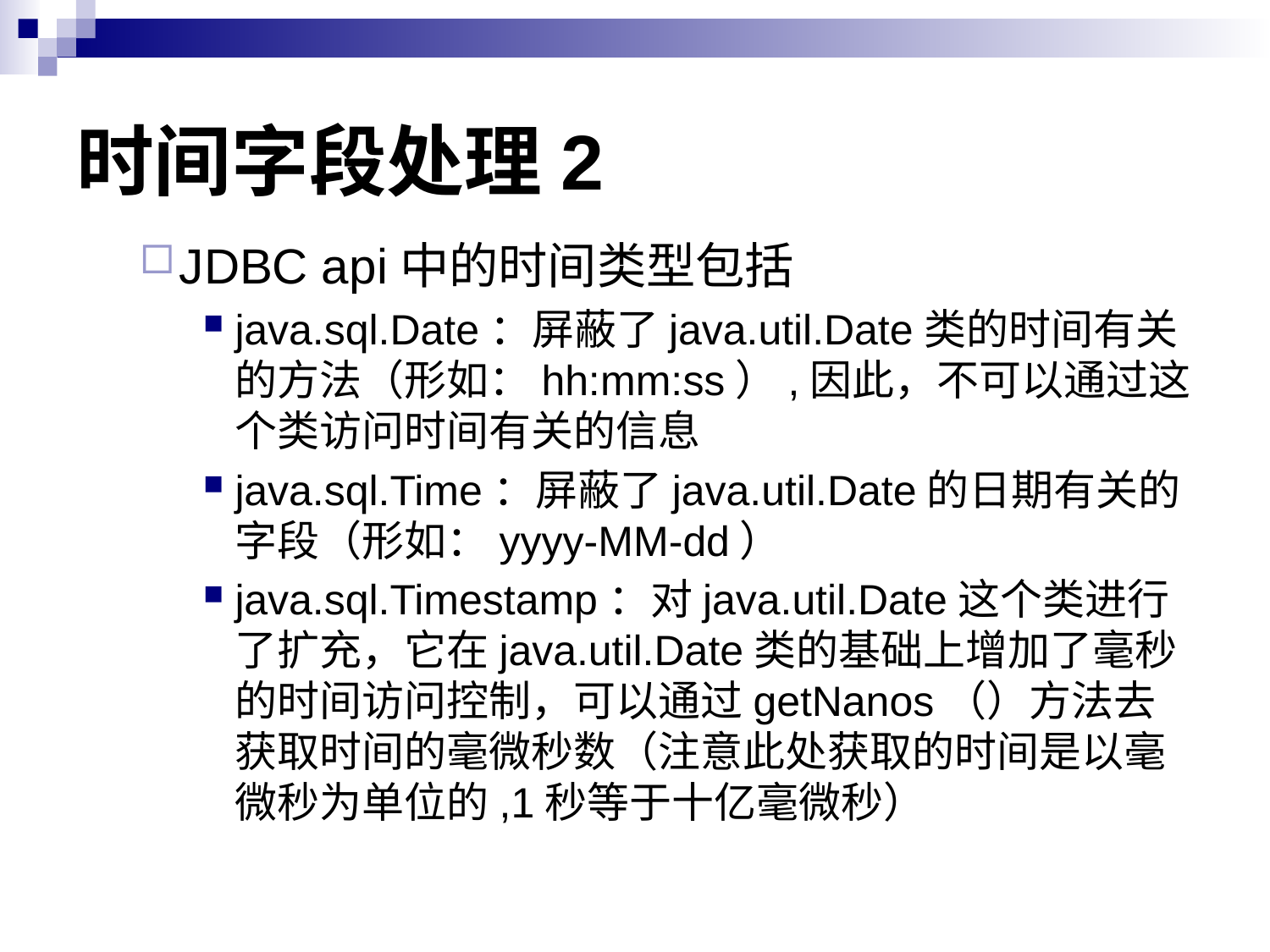

# 时间字段处理2
JDBC api中的时间类型包括
java.sql.Date：屏蔽了java.util.Date类的时间有关的方法（形如：hh:mm:ss）,因此，不可以通过这个类访问时间有关的信息
java.sql.Time：屏蔽了java.util.Date的日期有关的字段（形如：yyyy-MM-dd）
java.sql.Timestamp：对java.util.Date这个类进行了扩充，它在java.util.Date类的基础上增加了毫秒的时间访问控制，可以通过getNanos（）方法去获取时间的毫微秒数（注意此处获取的时间是以毫微秒为单位的,1秒等于十亿毫微秒）
17